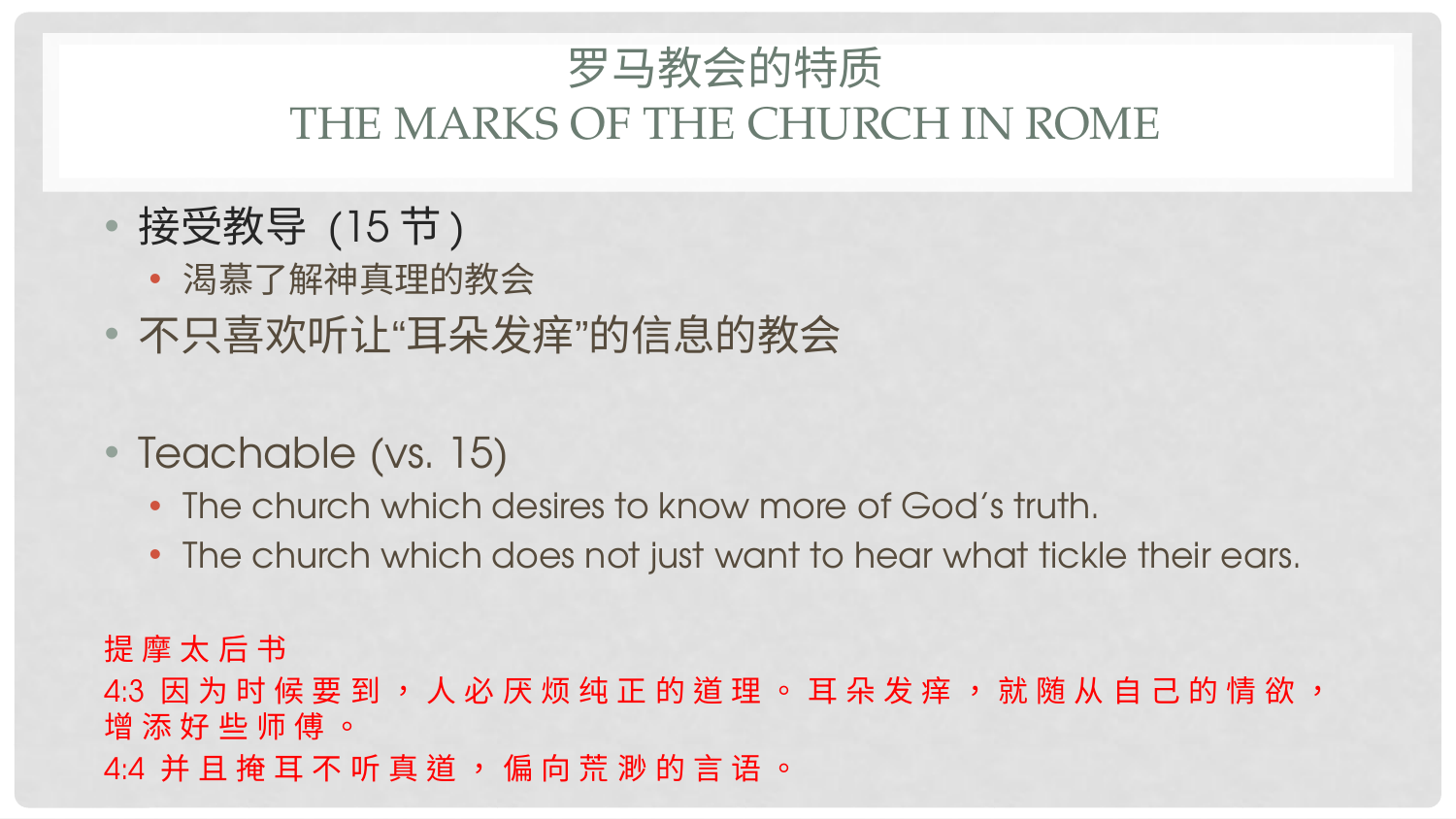

# 罗马教会的特质 The marks of the church in Rome
接受教导 (15节)
渴慕了解神真理的教会
不只喜欢听让“耳朵发痒”的信息的教会

Teachable (vs. 15)
The church which desires to know more of God’s truth.
The church which does not just want to hear what tickle their ears.

提 摩 太 后 书
4:3 因 为 时 候 要 到 ， 人 必 厌 烦 纯 正 的 道 理 。 耳 朵 发 痒 ， 就 随 从 自 己 的 情 欲 ， 增 添 好 些 师 傅 。
4:4 并 且 掩 耳 不 听 真 道 ， 偏 向 荒 渺 的 言 语 。